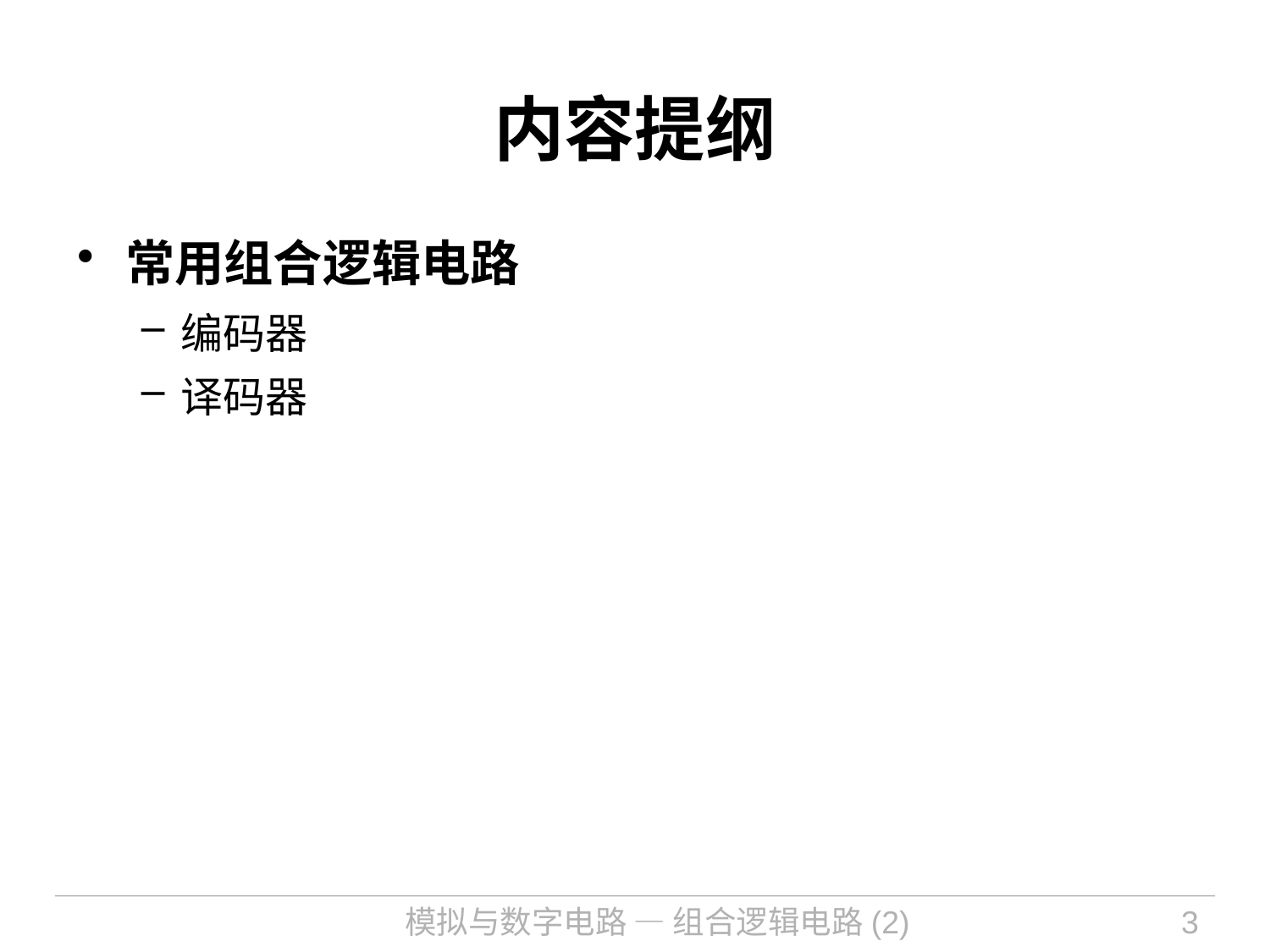

内容提纲
常用组合逻辑电路
编码器
译码器

模拟与数字电路 — 组合逻辑电路(2)
3
3